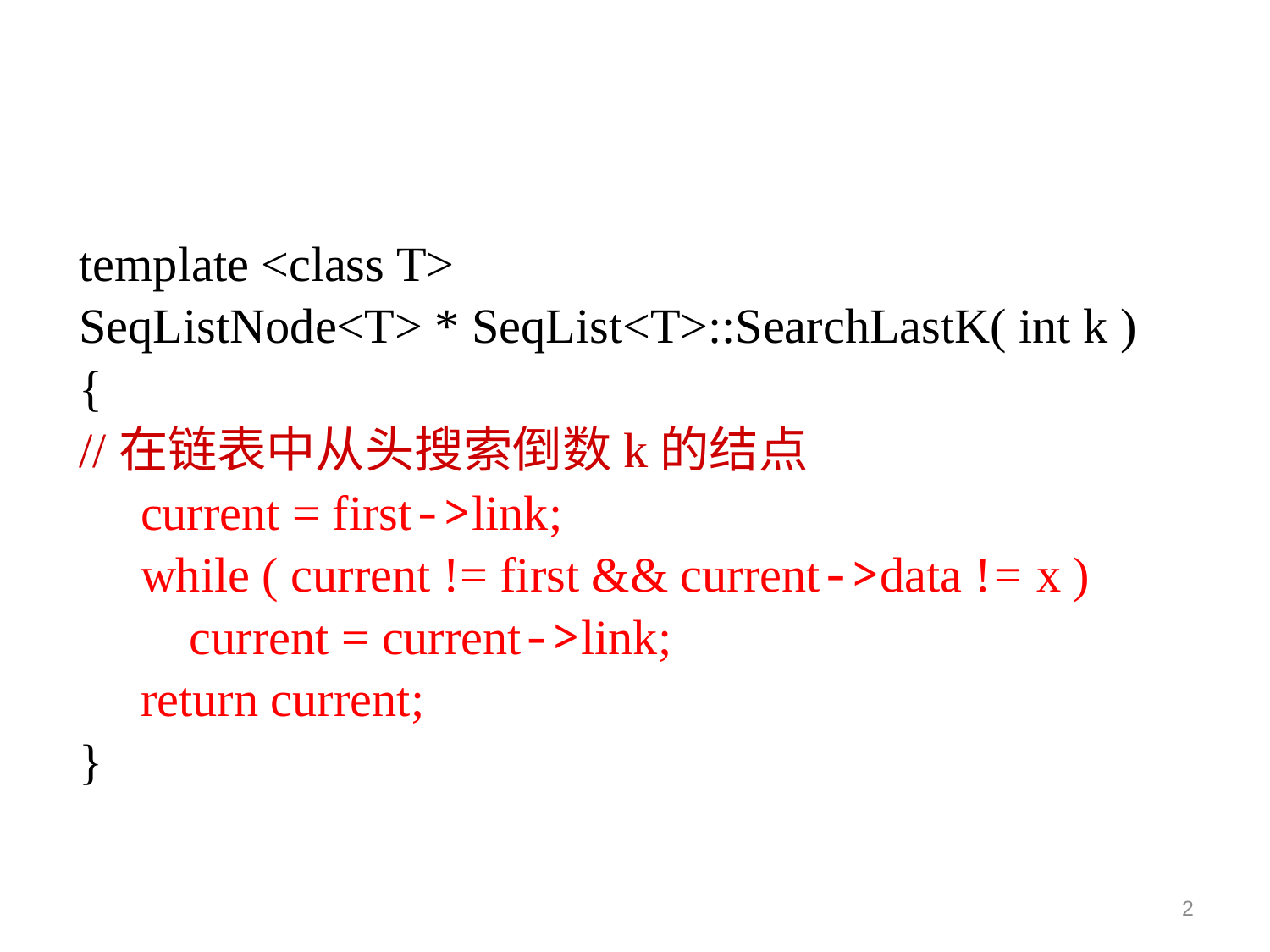

#
template <class T>
SeqListNode<T> * SeqList<T>::SearchLastK( int k )
{
//在链表中从头搜索倒数k的结点
     current = first->link;
     while ( current != first && current->data != x )
         current = current->link;
     return current;
}
2